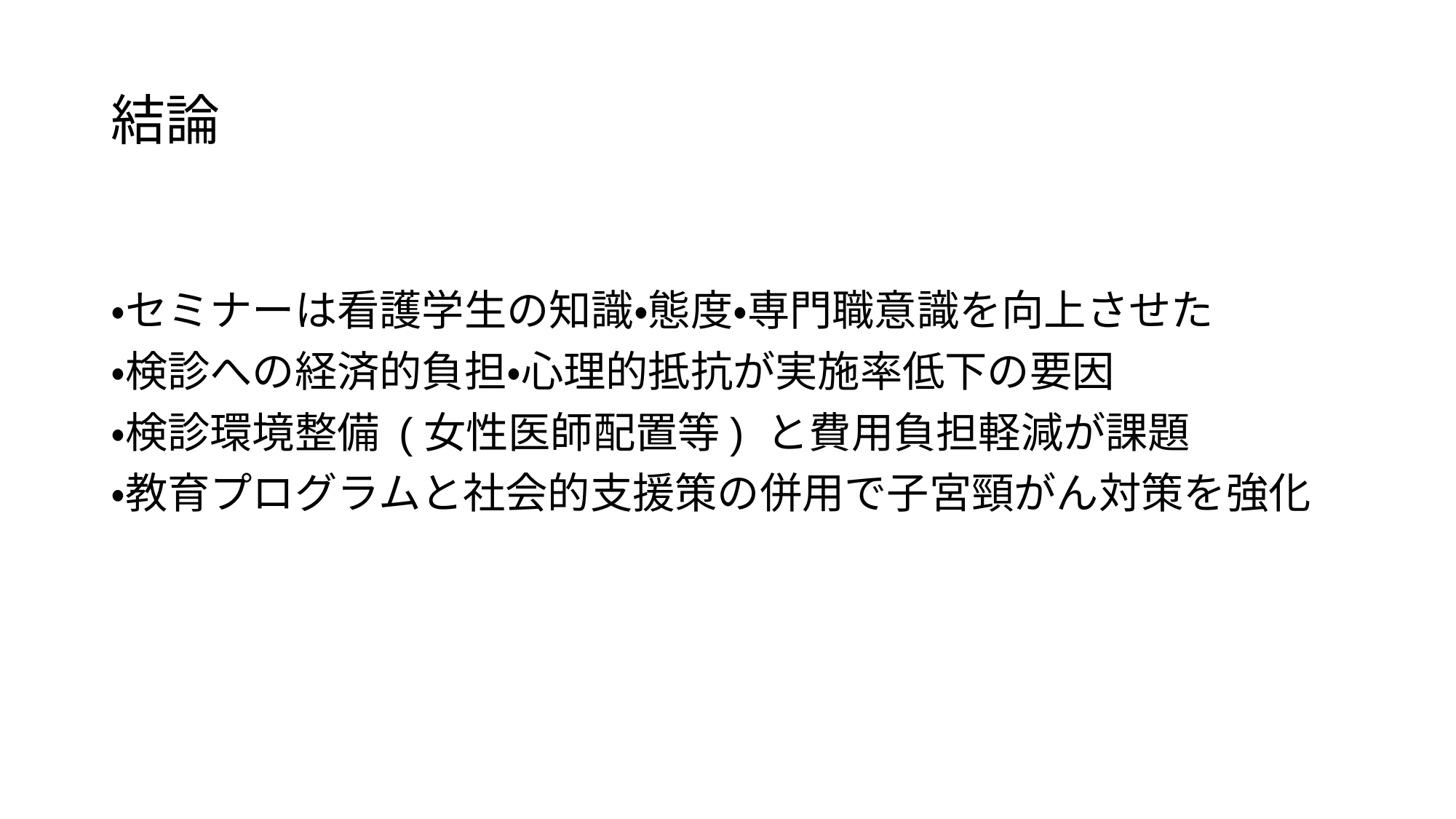

# 結論

・セミナーは看護学生の知識・態度・専門職意識を向上させた
・検診への経済的負担・心理的抵抗が実施率低下の要因
・検診環境整備 (女性医師配置等) と費用負担軽減が課題
・教育プログラムと社会的支援策の併用で子宮頸がん対策を強化